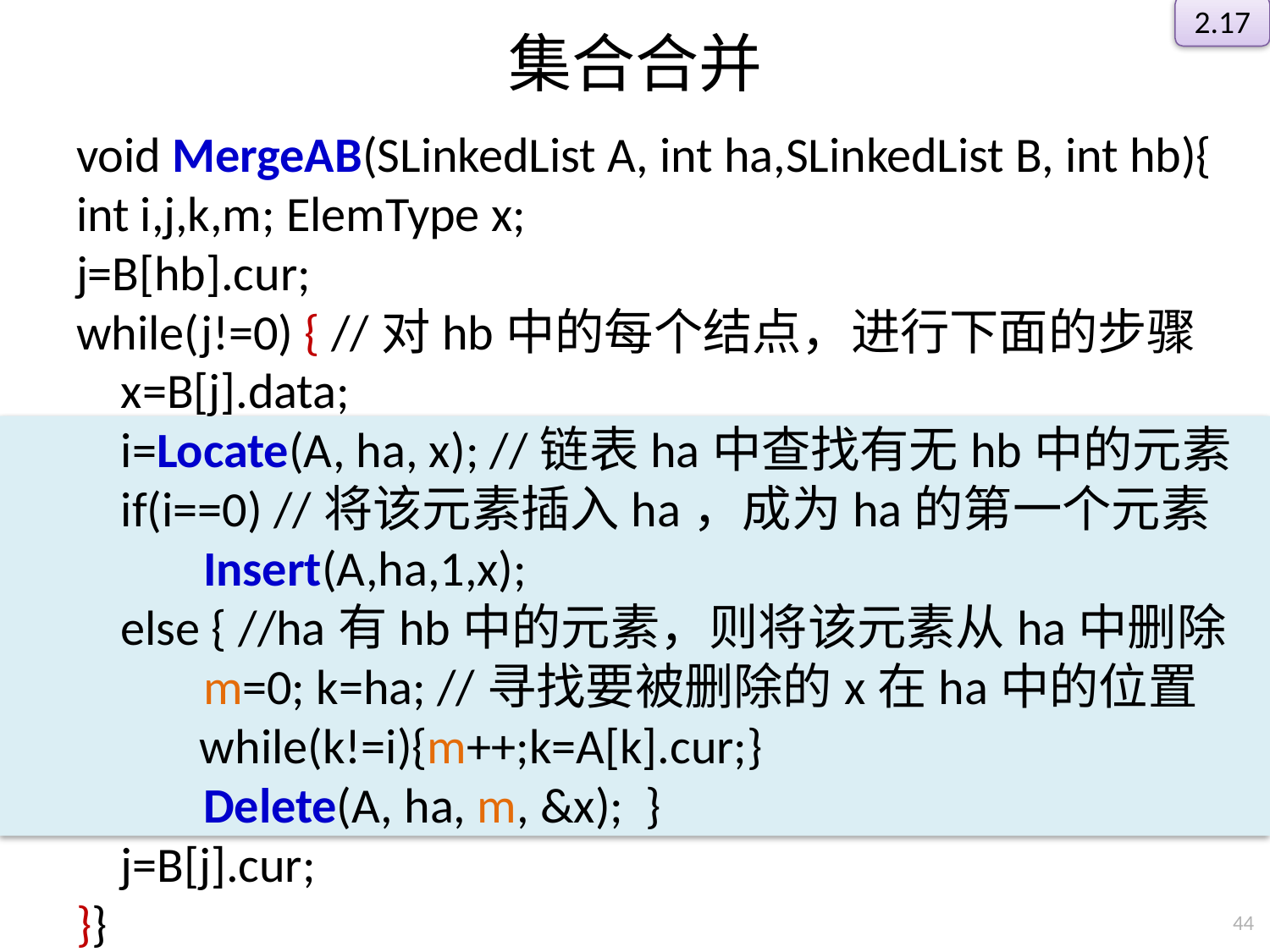

2.17
# 集合合并
void MergeAB(SLinkedList A, int ha,SLinkedList B, int hb){
int i,j,k,m; ElemType x;
j=B[hb].cur;
while(j!=0) { //对hb中的每个结点，进行下面的步骤
    x=B[j].data;
    i=Locate(A, ha, x); //链表ha中查找有无hb中的元素
    if(i==0) //将该元素插入ha，成为ha的第一个元素
	Insert(A,ha,1,x);
    else { //ha有hb中的元素，则将该元素从ha中删除
	m=0; k=ha; //寻找要被删除的x在ha中的位置
           while(k!=i){m++;k=A[k].cur;}
	Delete(A, ha, m, &x);  }
    j=B[j].cur;
}}

44